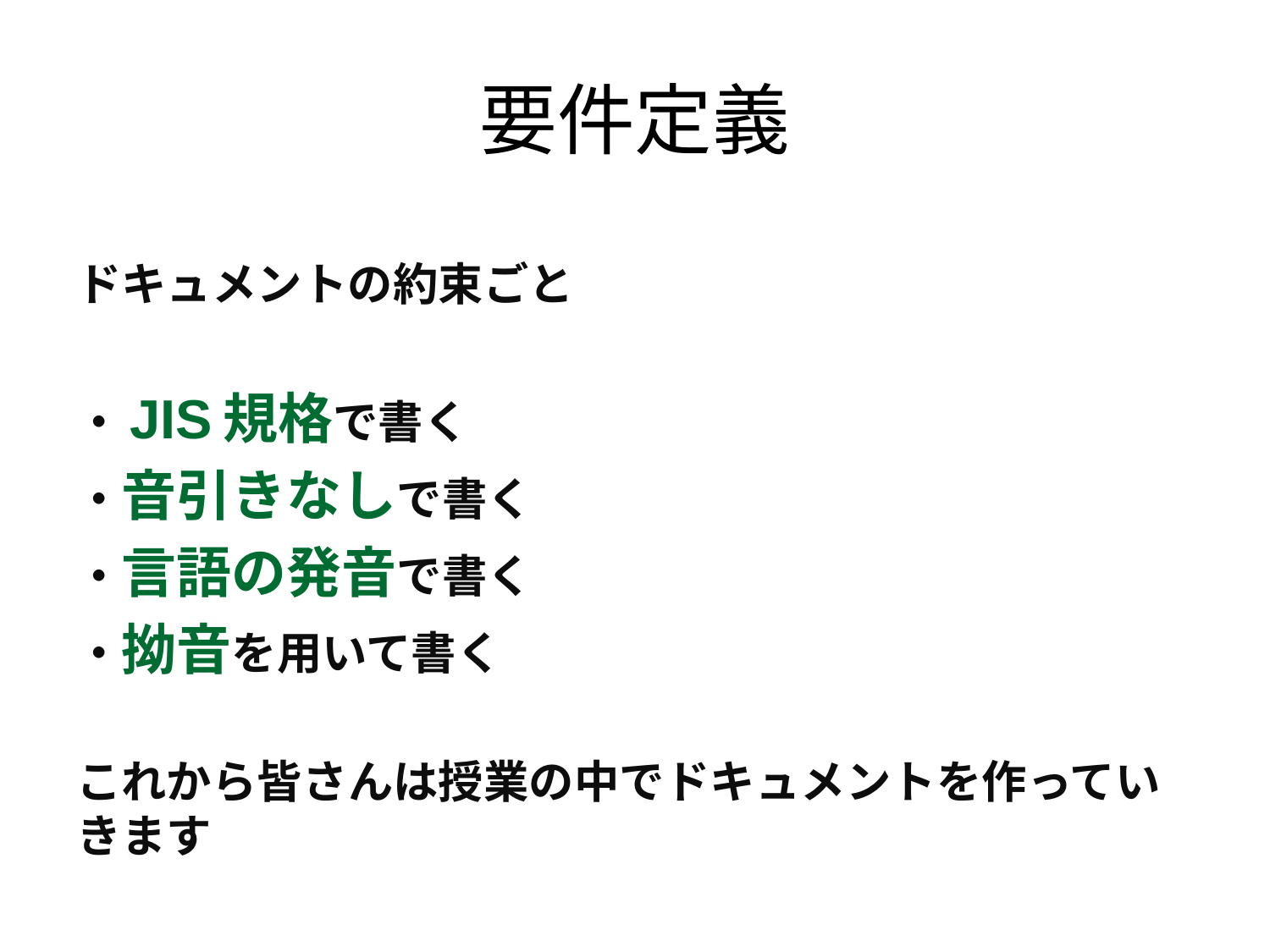

# 要件定義
ドキュメントの約束ごと

・JIS規格で書く
・音引きなしで書く
・言語の発音で書く
・拗音を用いて書く

これから皆さんは授業の中でドキュメントを作っていきます